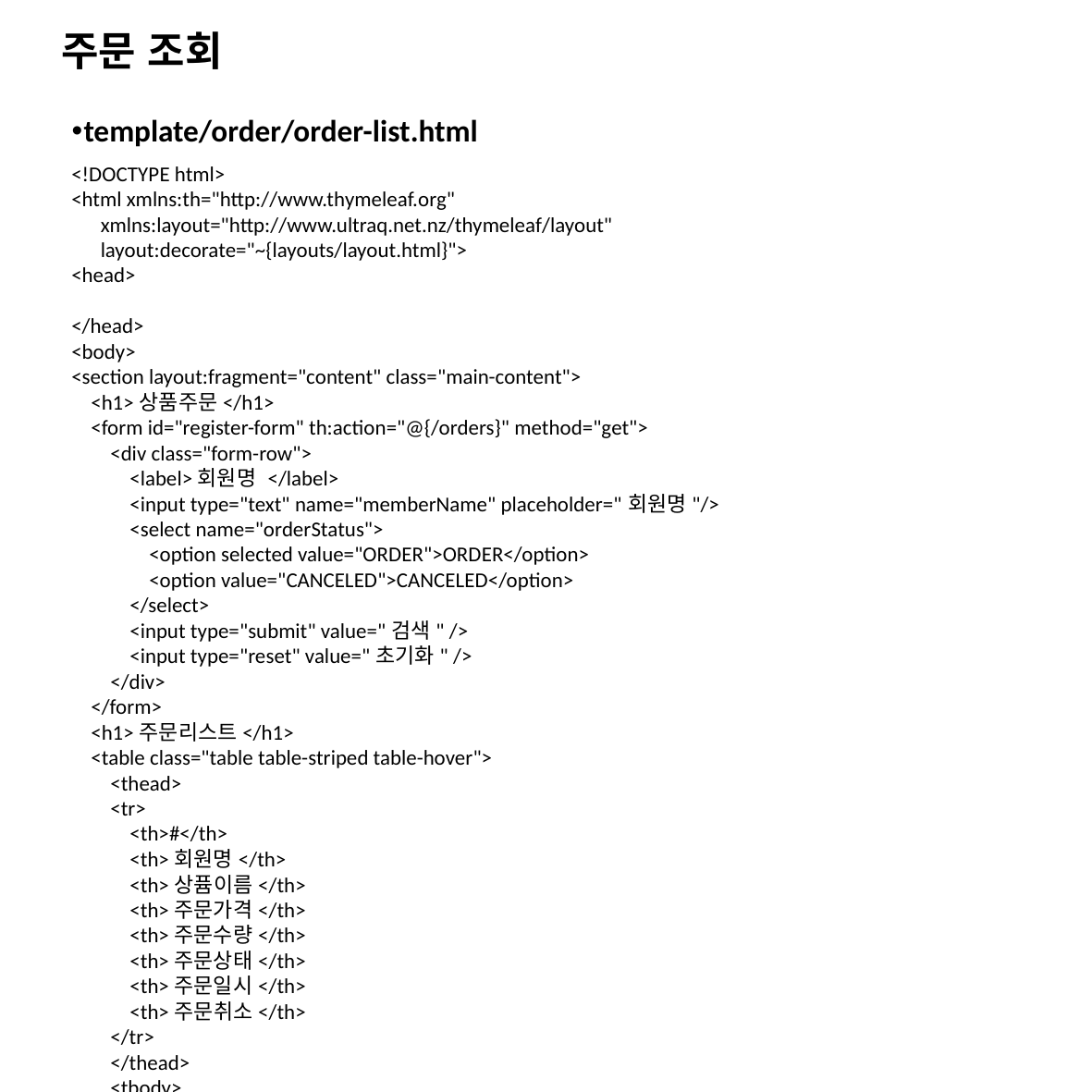

# 주문 조회
template/order/order-list.html

<!DOCTYPE html>
<html xmlns:th="http://www.thymeleaf.org"
      xmlns:layout="http://www.ultraq.net.nz/thymeleaf/layout"
      layout:decorate="~{layouts/layout.html}">
<head>

</head>
<body>
<section layout:fragment="content" class="main-content">
    <h1>상품주문</h1>
    <form id="register-form" th:action="@{/orders}" method="get">
        <div class="form-row">
            <label>회원명 </label>
            <input type="text" name="memberName" placeholder="회원명"/>
            <select name="orderStatus">
                <option selected value="ORDER">ORDER</option>
                <option value="CANCELED">CANCELED</option>
            </select>
            <input type="submit" value="검색" />
            <input type="reset" value="초기화" />
        </div>
    </form>
    <h1>주문리스트</h1>
    <table class="table table-striped table-hover">
        <thead>
        <tr>
            <th>#</th>
            <th>회원명</th>
            <th>상퓸이름</th>
            <th>주문가격</th>
            <th>주문수량</th>
            <th>주문상태</th>
            <th>주문일시</th>
            <th>주문취소</th>
        </tr>
        </thead>
        <tbody>
        <tr th:each="order : ${orders}">
            <td th:text="${order.id}"></td>
            <td th:text="${order.member.name}"></td>
            <td th:text="${order.orderItems.get(0).item.name}"></td>
            <td th:text="${order.orderItems.get(0).orderPrice}"></td>
            <td th:text="${order.orderItems.get(0).count}"></td>
            <td th:text="${order.status}"></td>
            <td th:text="${order.orderDate}"></td>
            <td><a style="background-color:red; color:#fff" th:onclick="|javascript:CancelOrder(this,${order.id})|">CANCEL</a>
        </tr>
        </tbody>
    </table>
    <script type="text/javascript">

        function CancelOrder(el,id) {
            let status = el.parentNode.previousElementSibling.previousElementSibling.innerHTML;
            if(status=="CANCELED"){
                    alert("이미 취소된 상품입니다.");
            }else{
                var form = document.createElement("form");
                form.setAttribute("method", "post");
                form.setAttribute("action", "/orders/" + id + "/cancel");
                document.body.appendChild(form);
                form.submit()
            }
        }
    </script>
</section>
</body>
</html>